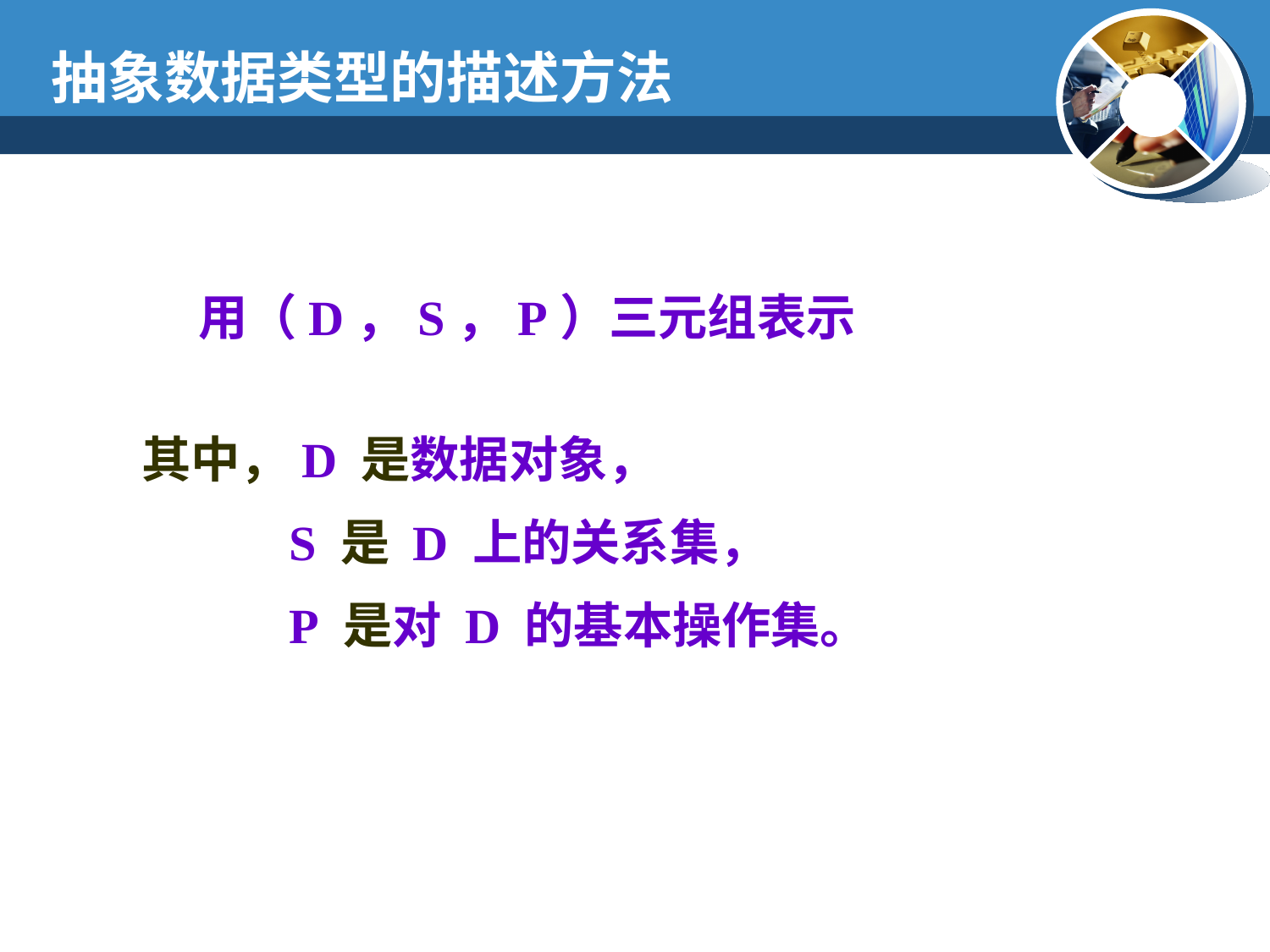

抽象数据类型的描述方法
    用（D，S，P）三元组表示

其中，D 是数据对象，
            S 是 D 上的关系集，
            P 是对 D 的基本操作集。